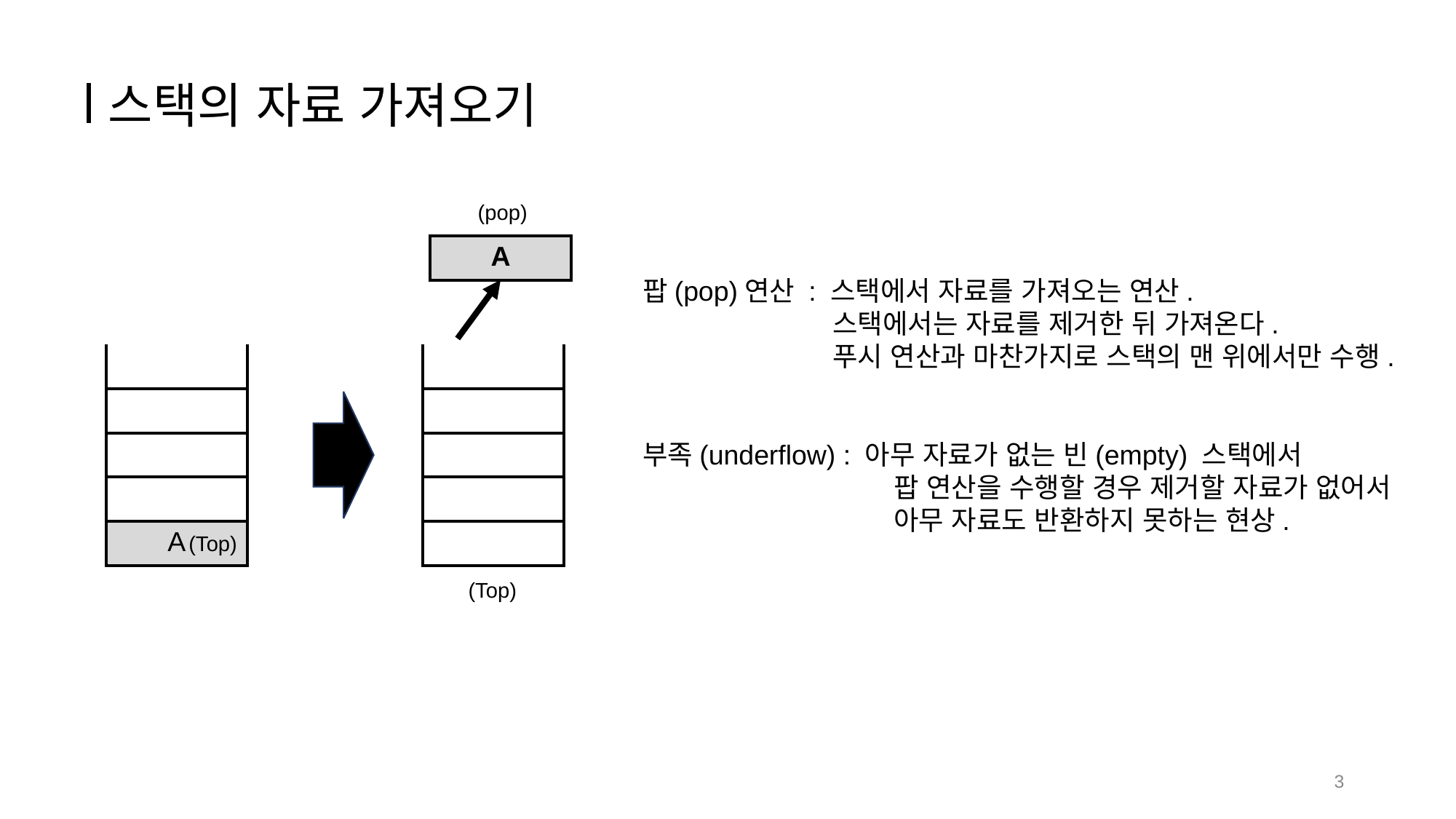

스택의 자료 가져오기
(pop)
| A |
| --- |
팝(pop)연산 : 스택에서 자료를 가져오는 연산.
                        스택에서는 자료를 제거한 뒤 가져온다.
                        푸시 연산과 마찬가지로 스택의 맨 위에서만 수행.

부족(underflow) : 아무 자료가 없는 빈(empty) 스택에서
                                팝 연산을 수행할 경우 제거할 자료가 없어서
                                아무 자료도 반환하지 못하는 현상.
|  |
| --- |
|  |
|  |
|  |
| A |
|  |
| --- |
|  |
|  |
|  |
|  |

(Top)
(Top)
3